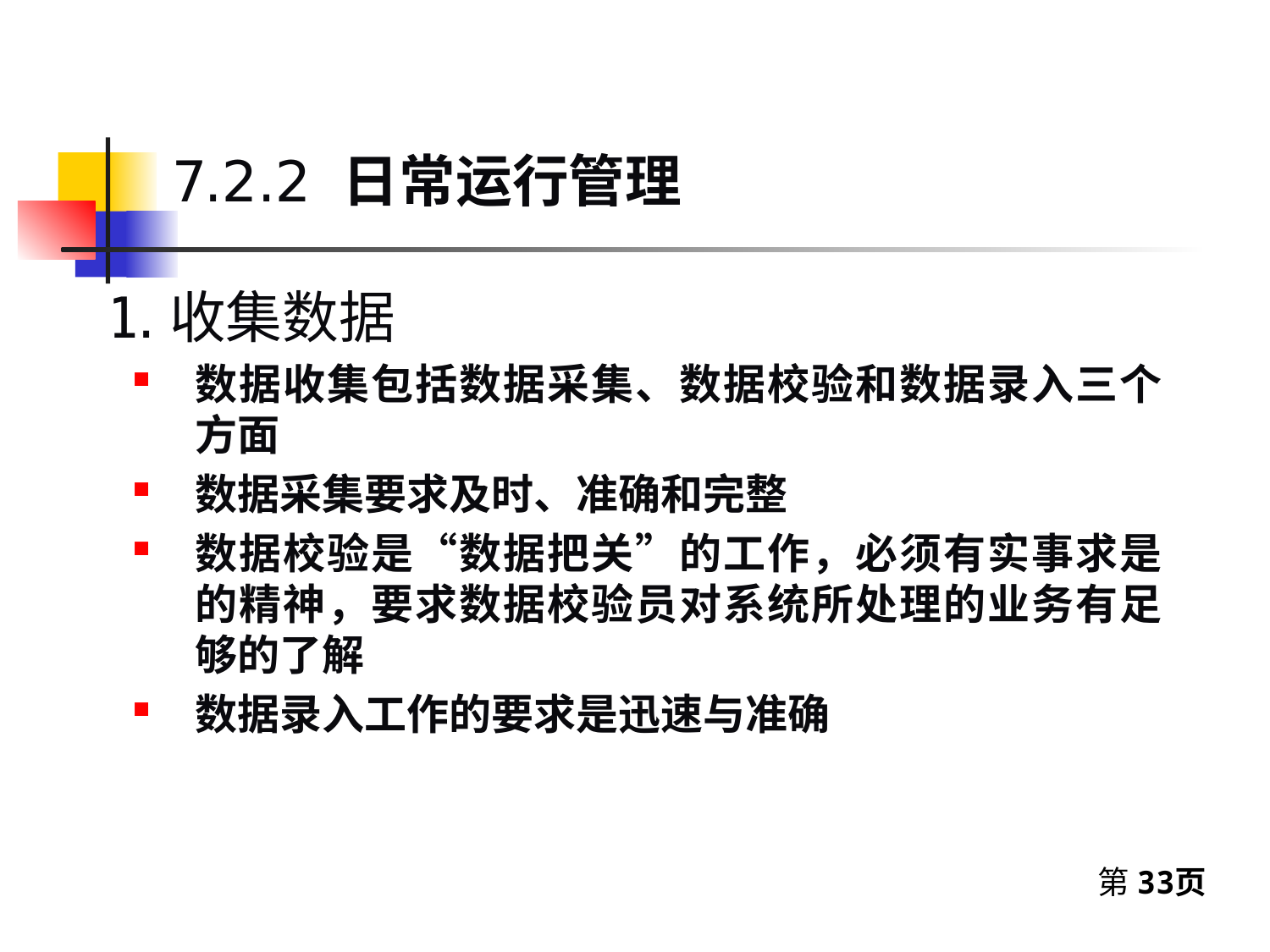

7.2.2 日常运行管理
1.收集数据
数据收集包括数据采集、数据校验和数据录入三个方面
数据采集要求及时、准确和完整
数据校验是“数据把关”的工作，必须有实事求是的精神，要求数据校验员对系统所处理的业务有足够的了解
数据录入工作的要求是迅速与准确